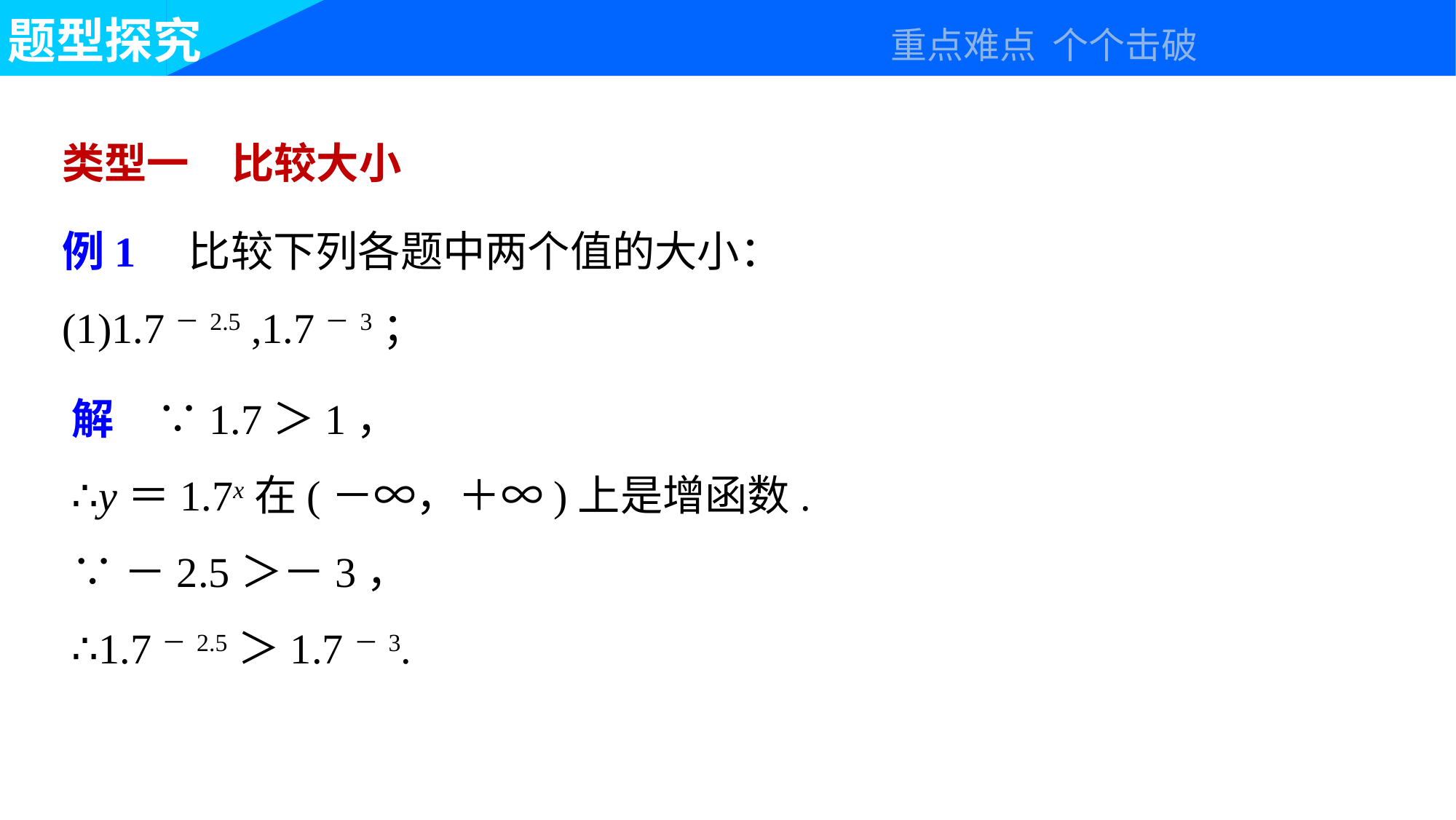

题型探究  					   　　　　重点难点  个个击破
类型一　比较大小
例1　比较下列各题中两个值的大小：
(1)1.7－2.5 ,1.7－3；
解　∵1.7＞1，
∴y＝1.7x在(－∞，＋∞)上是增函数.
∵－2.5＞－3，
∴1.7－2.5＞1.7－3.